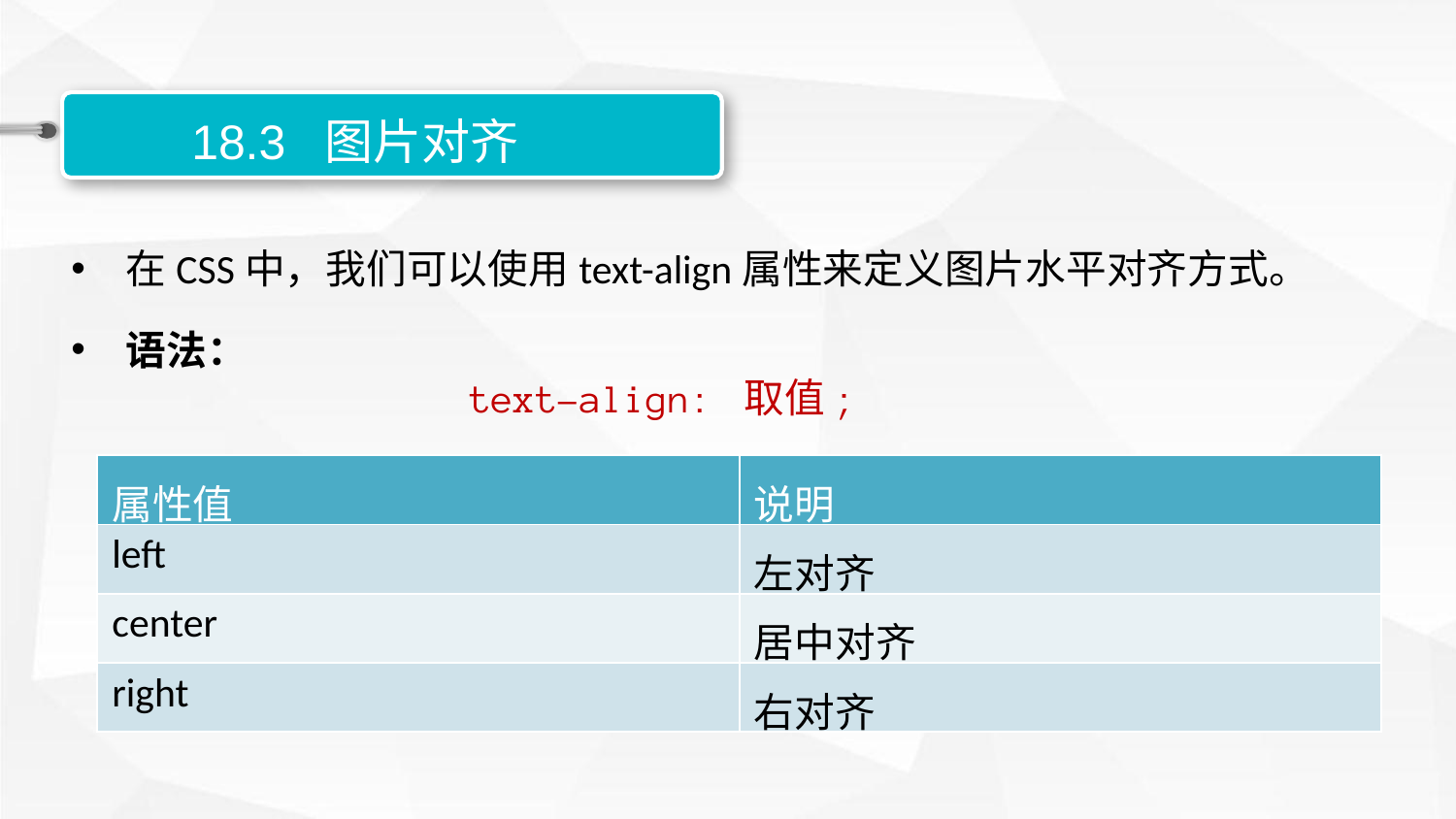

18.3  图片对齐

在CSS中，我们可以使用text-align属性来定义图片水平对齐方式。
语法：
text-align: 取值;
| 属性值 | 说明 |
| --- | --- |
| left | 左对齐 |
| center | 居中对齐 |
| right | 右对齐 |